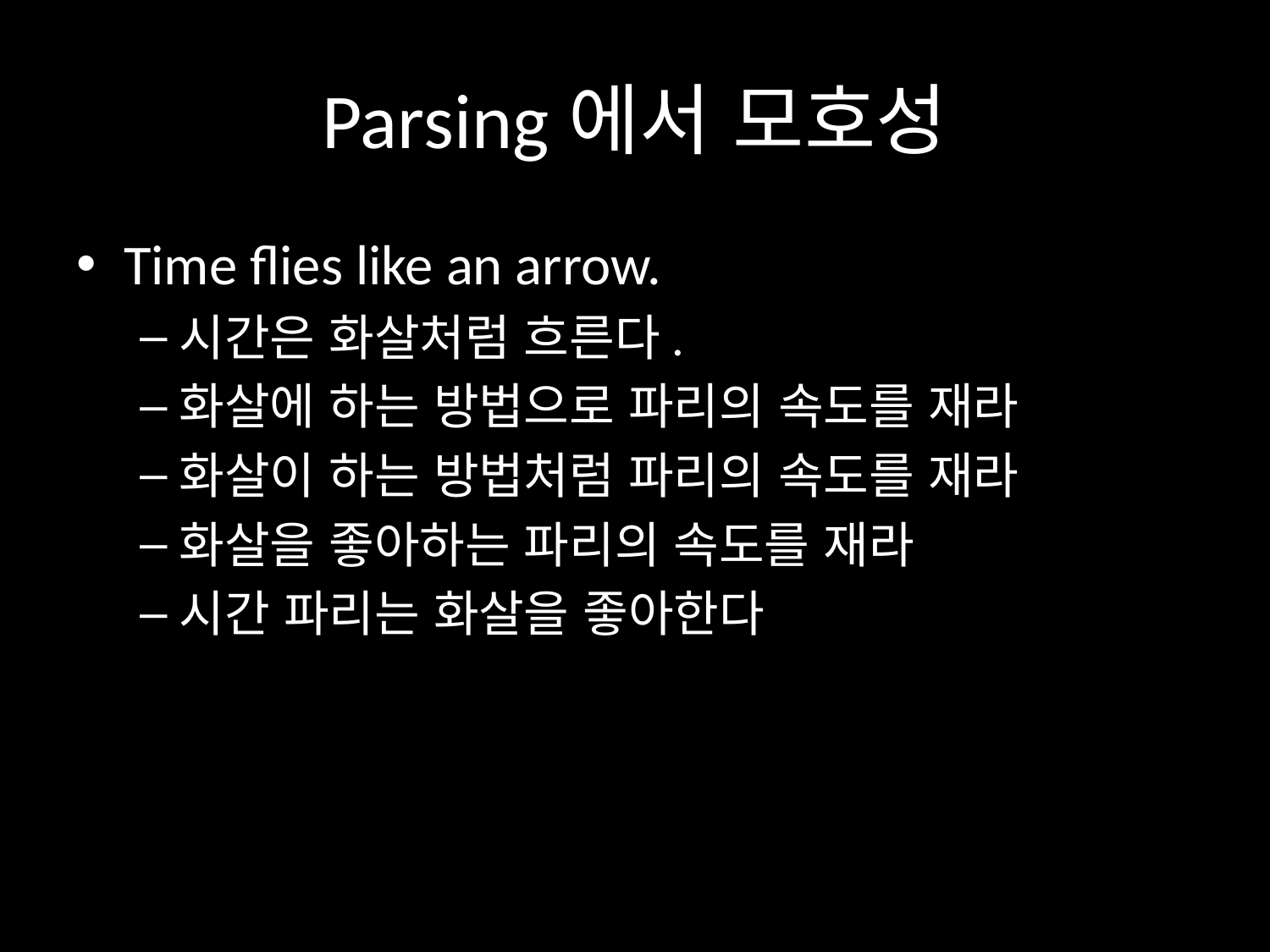

# Parsing에서 모호성
Time flies like an arrow.
시간은 화살처럼 흐른다.
화살에 하는 방법으로 파리의 속도를 재라
화살이 하는 방법처럼 파리의 속도를 재라
화살을 좋아하는 파리의 속도를 재라
시간 파리는 화살을 좋아한다